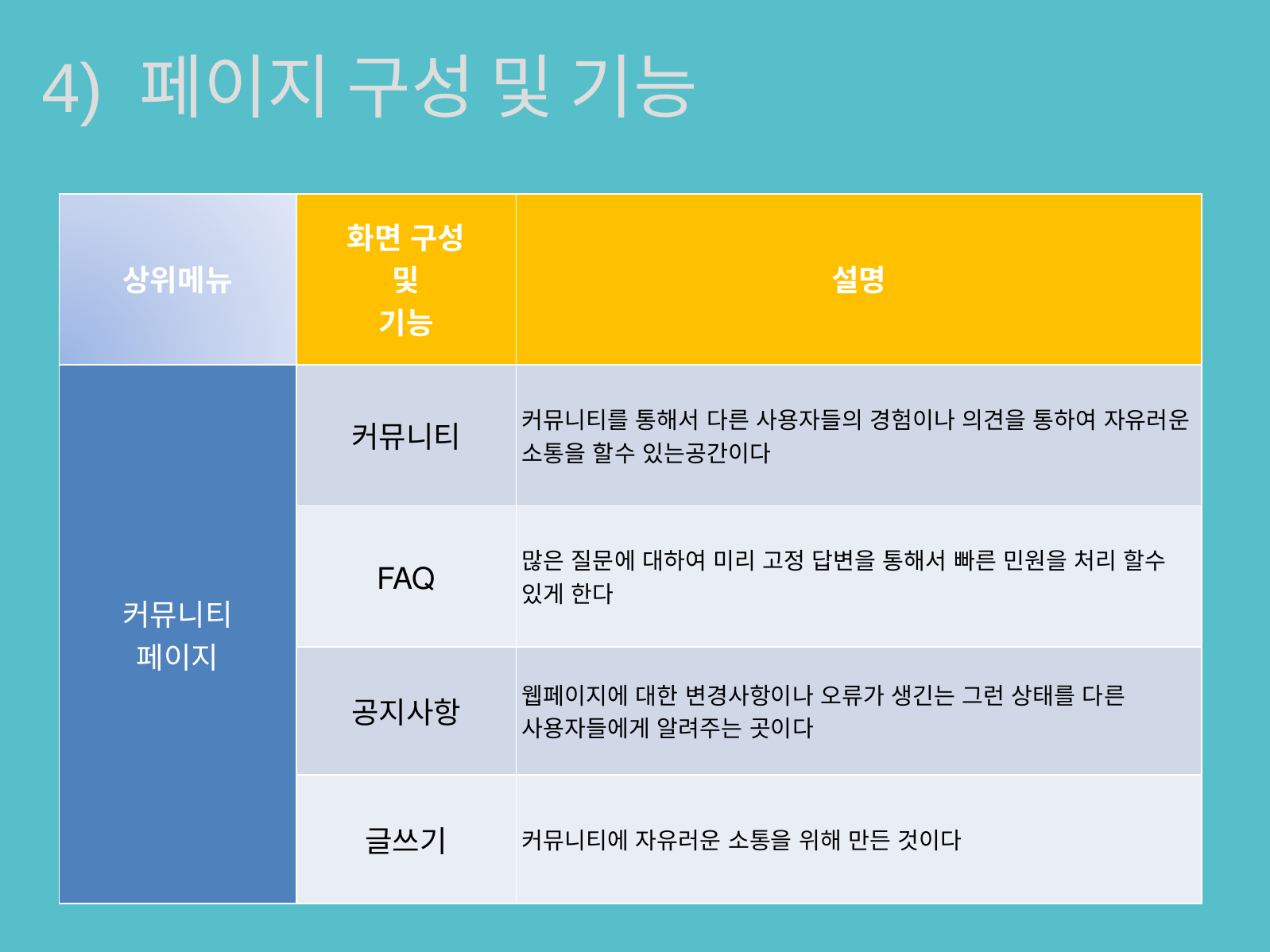

4) 페이지 구성 및 기능
| 상위메뉴 | 화면 구성 및 기능 | 설명 |
| --- | --- | --- |
| 커뮤니티 페이지 | 커뮤니티 | 커뮤니티를 통해서 다른 사용자들의 경험이나 의견을 통하여 자유러운 소통을 할수 있는공간이다 |
|  | FAQ | 많은 질문에 대하여 미리 고정 답변을 통해서 빠른 민원을 처리 할수 있게 한다 |
|  | 공지사항 | 웹페이지에 대한 변경사항이나 오류가 생긴는 그런 상태를 다른 사용자들에게 알려주는 곳이다 |
|  | 글쓰기 | 커뮤니티에 자유러운 소통을 위해 만든 것이다 |